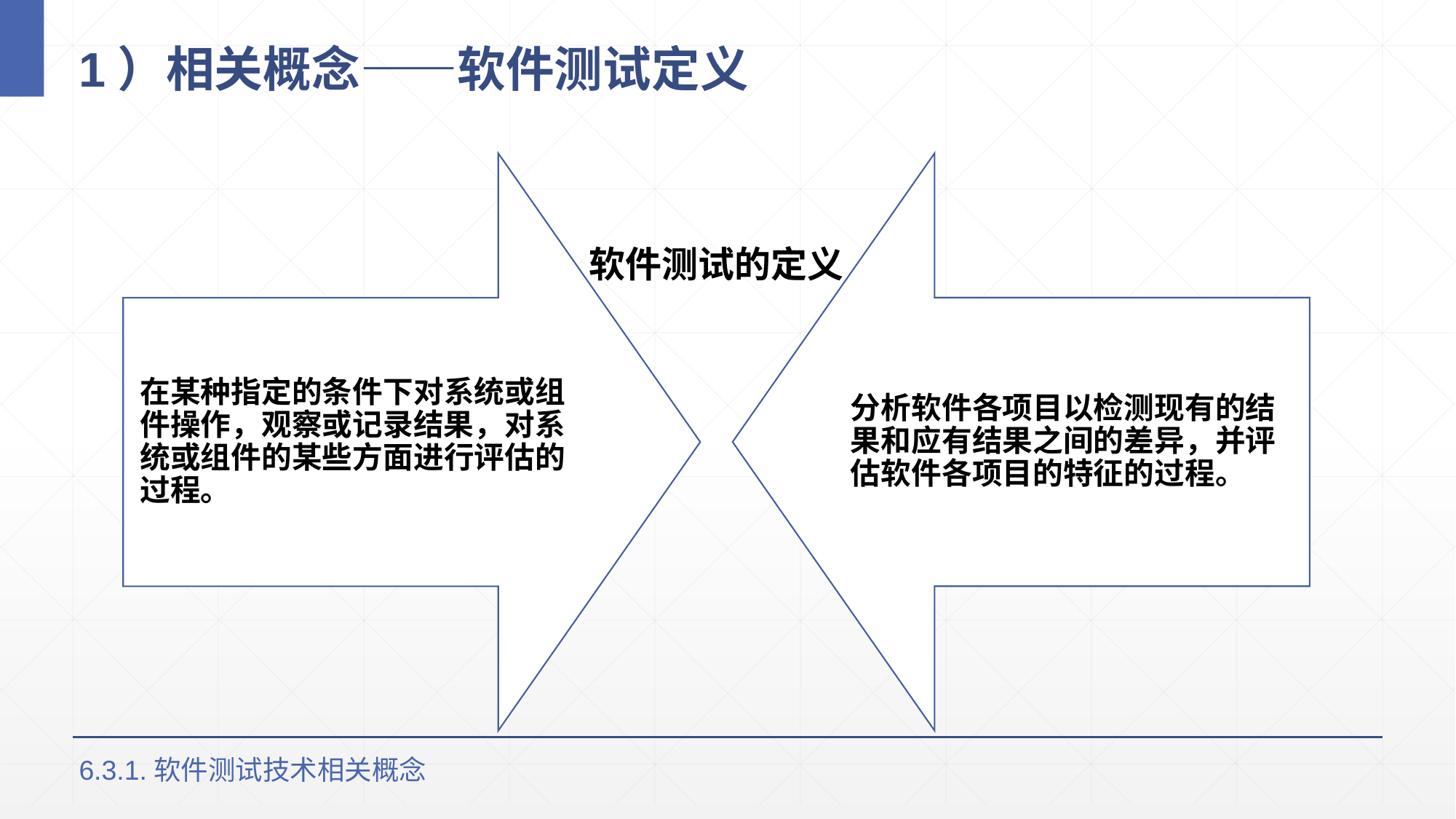

# 1）相关概念——软件测试定义
在某种指定的条件下对系统或组件操作，观察或记录结果，对系统或组件的某些方面进行评估的过程。
分析软件各项目以检测现有的结果和应有结果之间的差异，并评估软件各项目的特征的过程。
软件测试的定义
6.3.1.软件测试技术相关概念